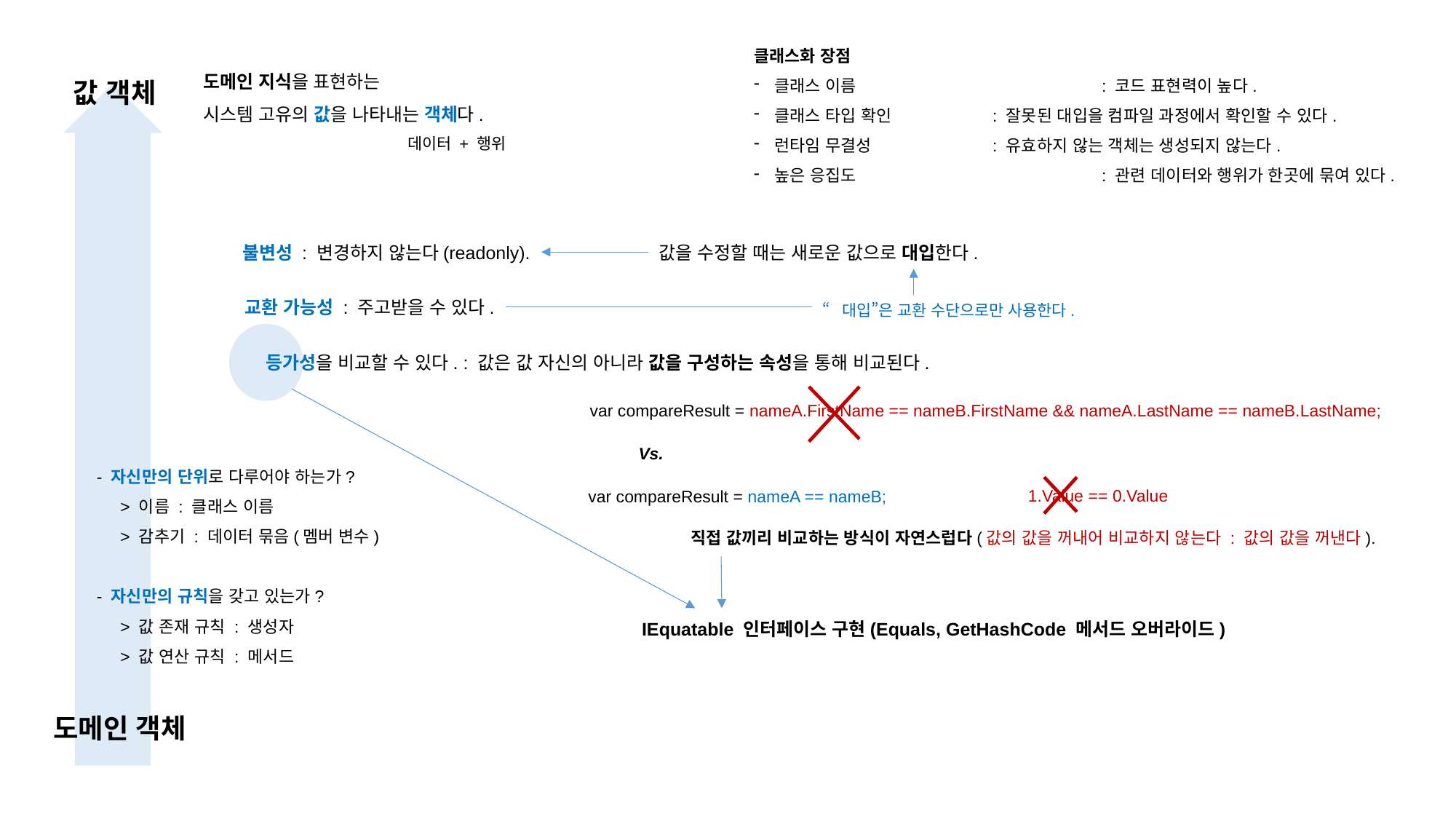

클래스화 장점
클래스 이름 			: 코드 표현력이 높다.
클래스 타입 확인 	: 잘못된 대입을 컴파일 과정에서 확인할 수 있다.
런타임 무결성 		: 유효하지 않는 객체는 생성되지 않는다.
높은 응집도 			: 관련 데이터와 행위가 한곳에 묶여 있다.
도메인 지식을 표현하는
시스템 고유의 값을 나타내는 객체다.
값 객체

데이터 + 행위
불변성 : 변경하지 않는다(readonly).
값을 수정할 때는 새로운 값으로 대입한다.

교환 가능성 : 주고받을 수 있다.
“대입”은 교환 수단으로만 사용한다.

등가성을 비교할 수 있다. : 값은 값 자신의 아니라 값을 구성하는 속성을 통해 비교된다.
var compareResult = nameA.FirstName == nameB.FirstName && nameA.LastName == nameB.LastName;
Vs.
1.Value == 0.Value
var compareResult = nameA == nameB;
직접 값끼리 비교하는 방식이 자연스럽다(값의 값을 꺼내어 비교하지 않는다 : 값의 값을 꺼낸다).
IEquatable 인터페이스 구현(Equals, GetHashCode 메서드 오버라이드)
- 자신만의 단위로 다루어야 하는가?
     > 이름 : 클래스 이름
     > 감추기 : 데이터 묶음(멤버 변수)

- 자신만의 규칙을 갖고 있는가?
     > 값 존재 규칙 : 생성자
     > 값 연산 규칙 : 메서드
도메인 객체